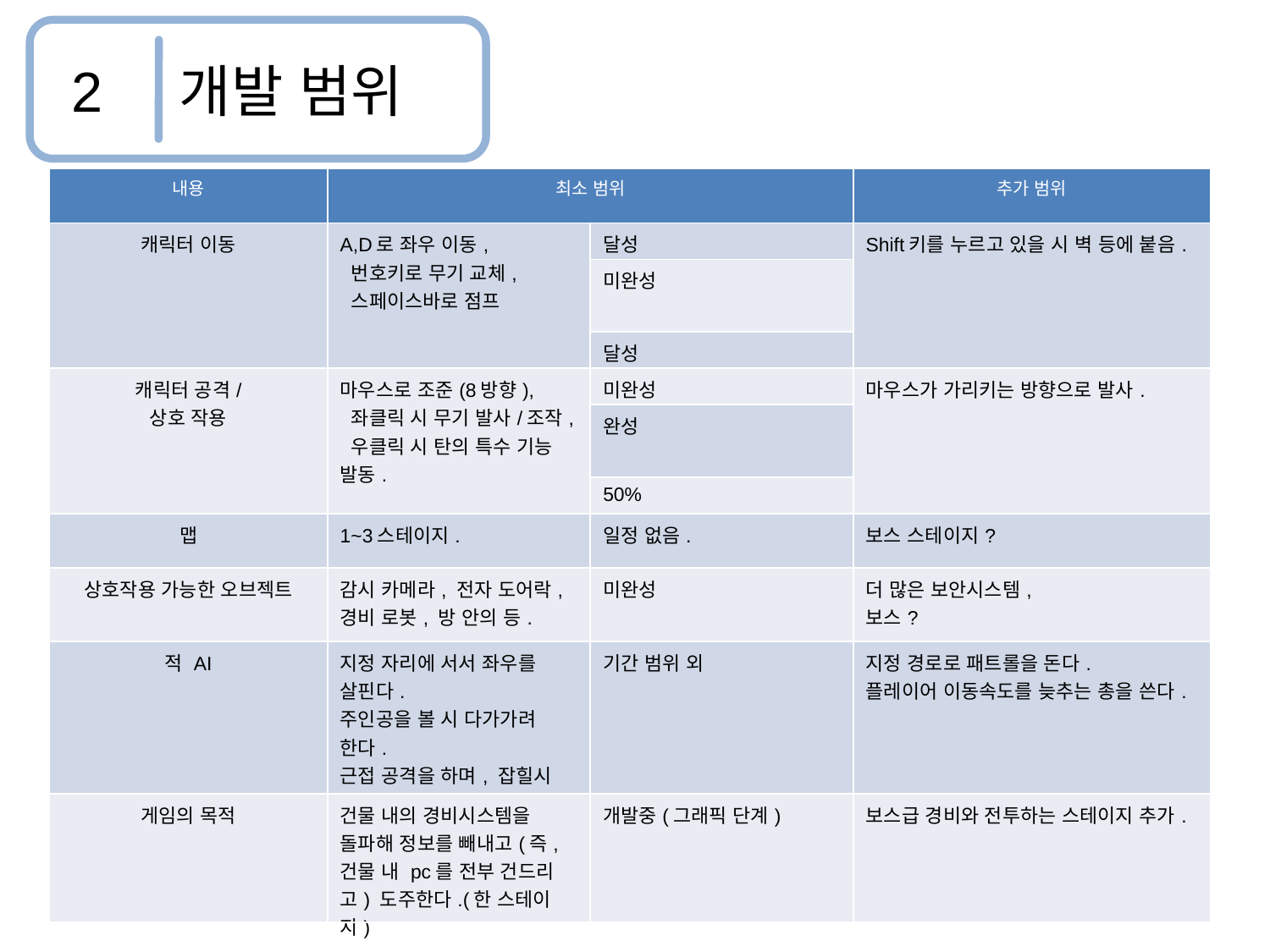

2    개발 범위
| 내용 | 최소 범위 |  | 추가 범위 |
| --- | --- | --- | --- |
| 캐릭터 이동 | A,D로 좌우 이동, 번호키로 무기 교체, 스페이스바로 점프 | 달성 | Shift키를 누르고 있을 시 벽 등에 붙음. |
|  |  | 미완성 |  |
|  |  | 달성 |  |
| 캐릭터 공격/ 상호 작용 | 마우스로 조준(8방향), 좌클릭 시 무기 발사/조작, 우클릭 시 탄의 특수 기능 발동. | 미완성 | 마우스가 가리키는 방향으로 발사. |
|  |  | 완성 |  |
|  |  | 50% |  |
| 맵 | 1~3스테이지. | 일정 없음. | 보스 스테이지? |
| 상호작용 가능한 오브젝트 | 감시 카메라, 전자 도어락, 경비 로봇, 방 안의 등. | 미완성 | 더 많은 보안시스템, 보스? |
| 적 AI | 지정 자리에 서서 좌우를 살핀다. 주인공을 볼 시 다가가려 한다. 근접 공격을 하며, 잡힐시 일격사. | 기간 범위 외 | 지정 경로로 패트롤을 돈다. 플레이어 이동속도를 늦추는 총을 쓴다. |
| 게임의 목적 | 건물 내의 경비시스템을 돌파해 정보를 빼내고(즉, 건물 내 pc를 전부 건드리고) 도주한다.(한 스테이지) | 개발중(그래픽 단계) | 보스급 경비와 전투하는 스테이지 추가. |